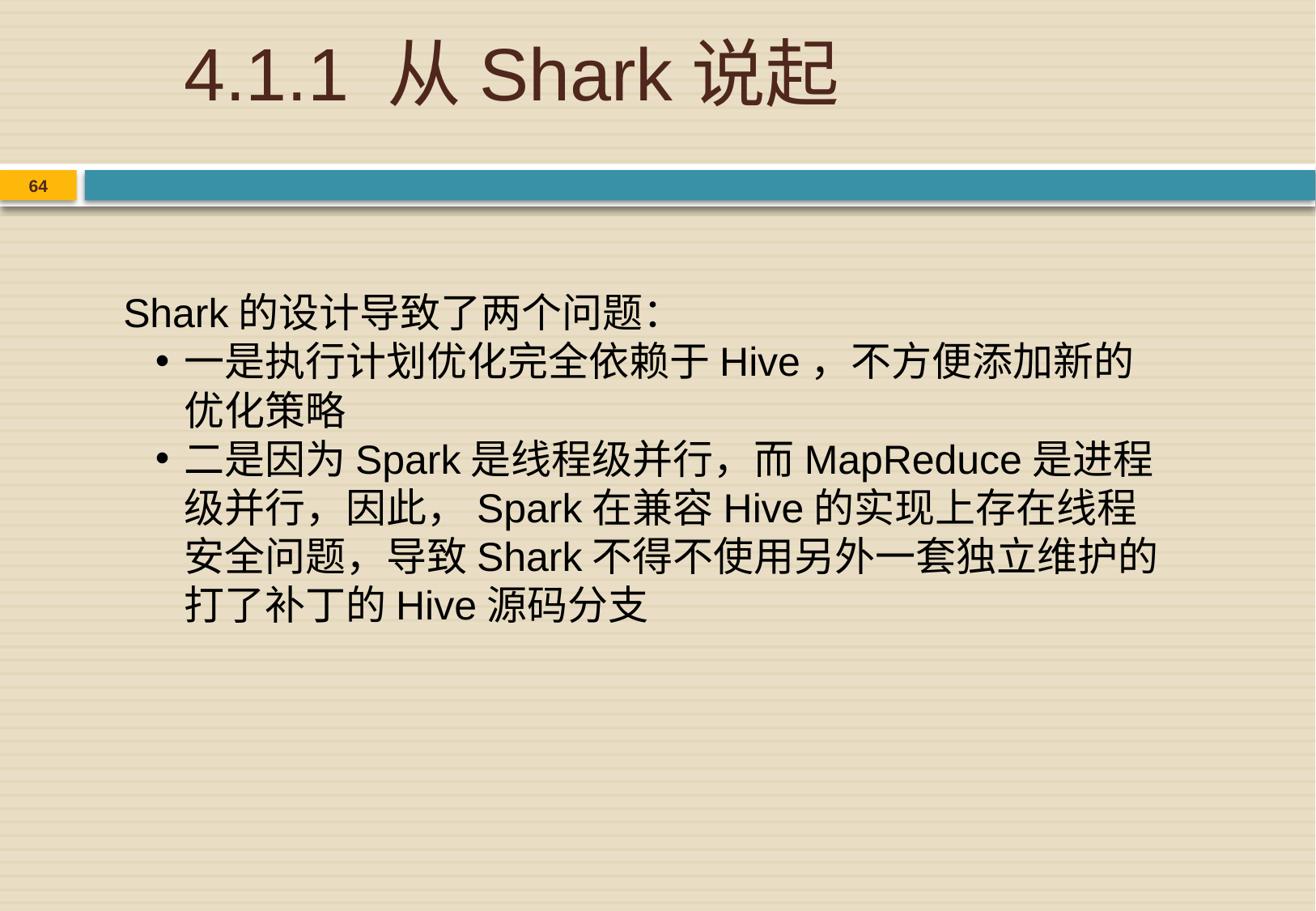

# 4.1.1 从Shark说起
64
Shark的设计导致了两个问题：
一是执行计划优化完全依赖于Hive，不方便添加新的优化策略
二是因为Spark是线程级并行，而MapReduce是进程级并行，因此，Spark在兼容Hive的实现上存在线程安全问题，导致Shark不得不使用另外一套独立维护的打了补丁的Hive源码分支